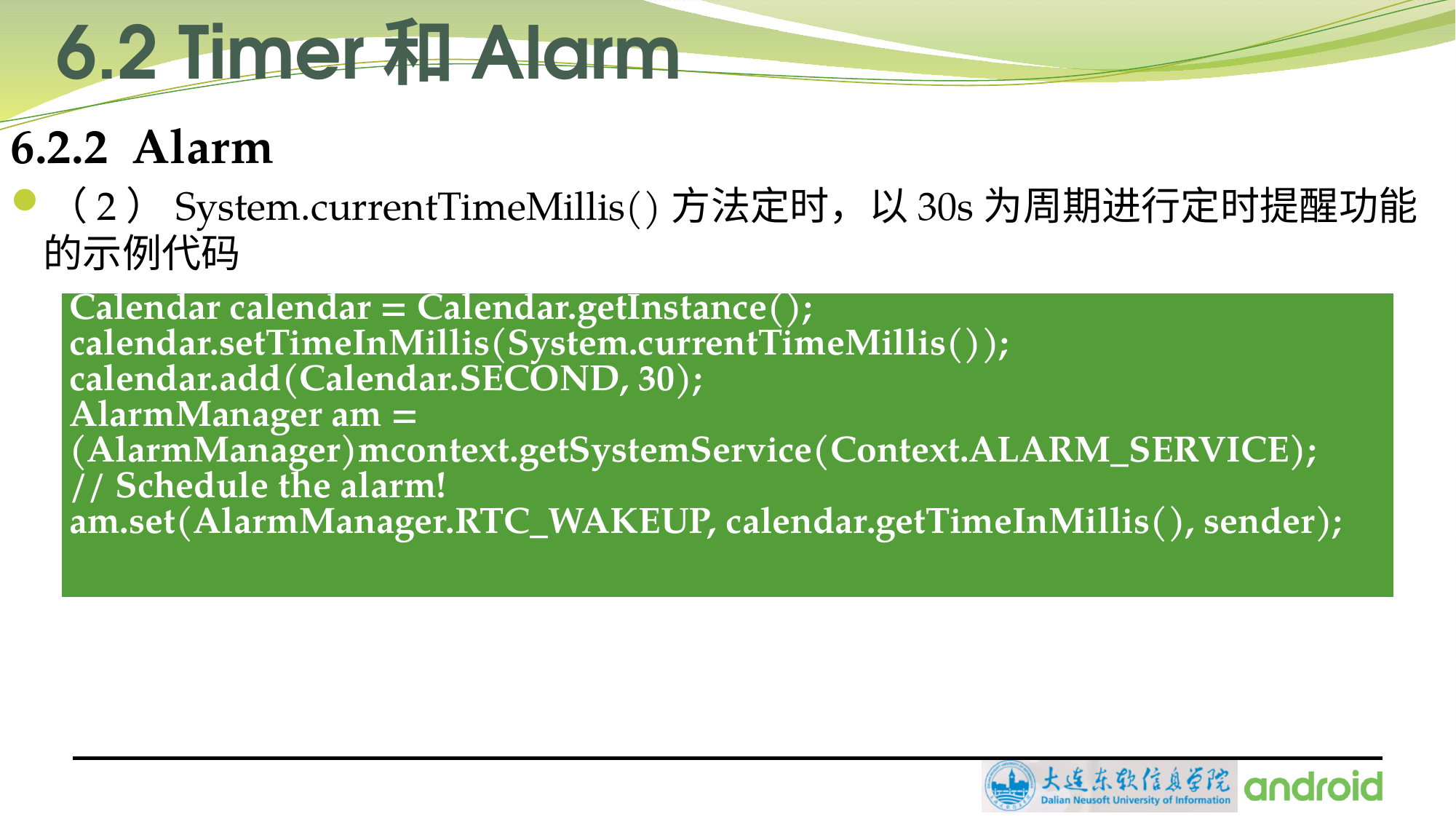

# 6.2 Timer和Alarm
6.2.2  Alarm
（2）System.currentTimeMillis()方法定时，以30s为周期进行定时提醒功能的示例代码

| Calendar calendar = Calendar.getInstance(); calendar.setTimeInMillis(System.currentTimeMillis()); calendar.add(Calendar.SECOND, 30); AlarmManager am = (AlarmManager)mcontext.getSystemService(Context.ALARM\_SERVICE); // Schedule the alarm! am.set(AlarmManager.RTC\_WAKEUP, calendar.getTimeInMillis(), sender); |
| --- |